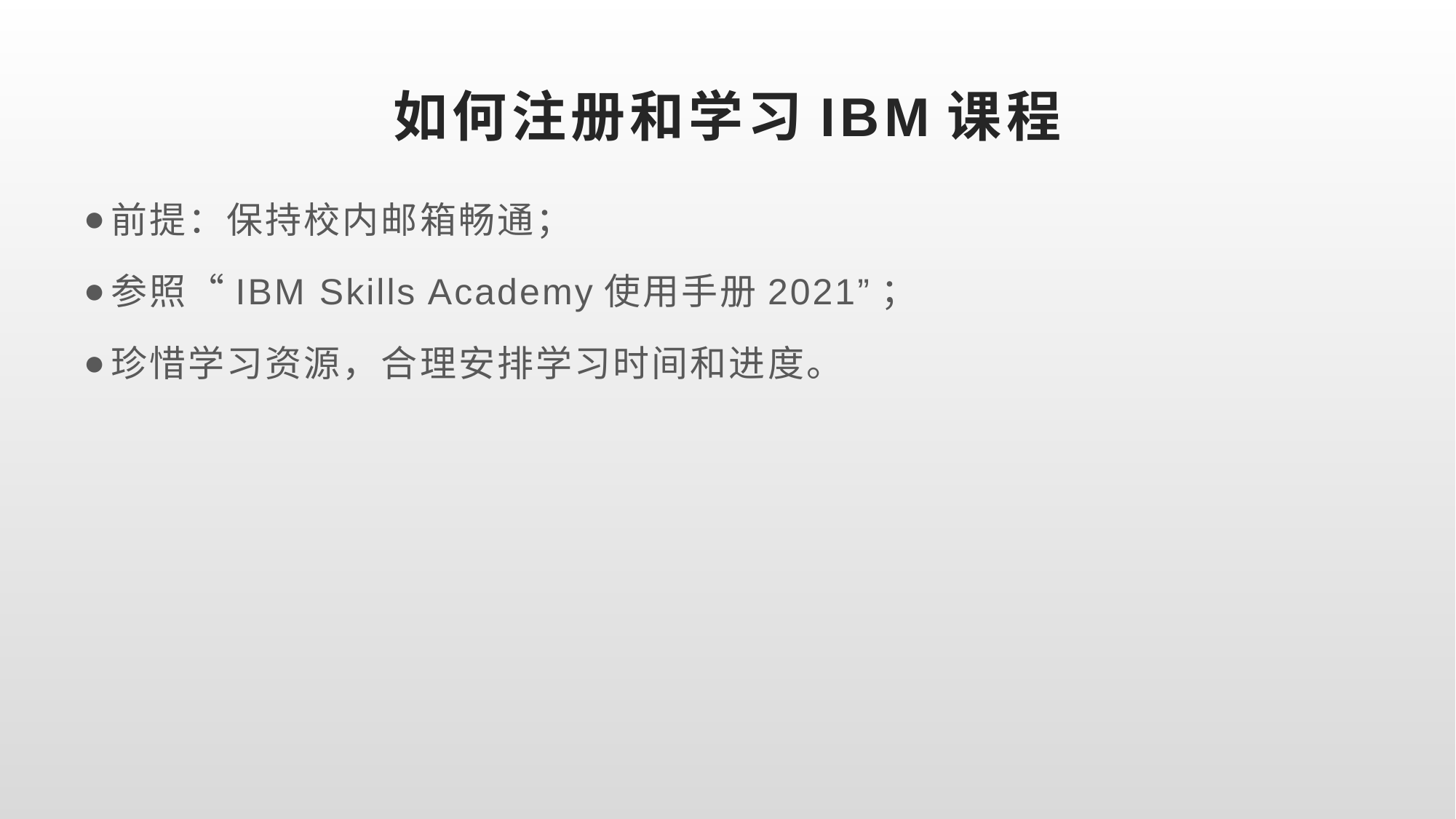

# 如何注册和学习IBM课程
前提：保持校内邮箱畅通；
参照“IBM Skills Academy使用手册2021”；
珍惜学习资源，合理安排学习时间和进度。